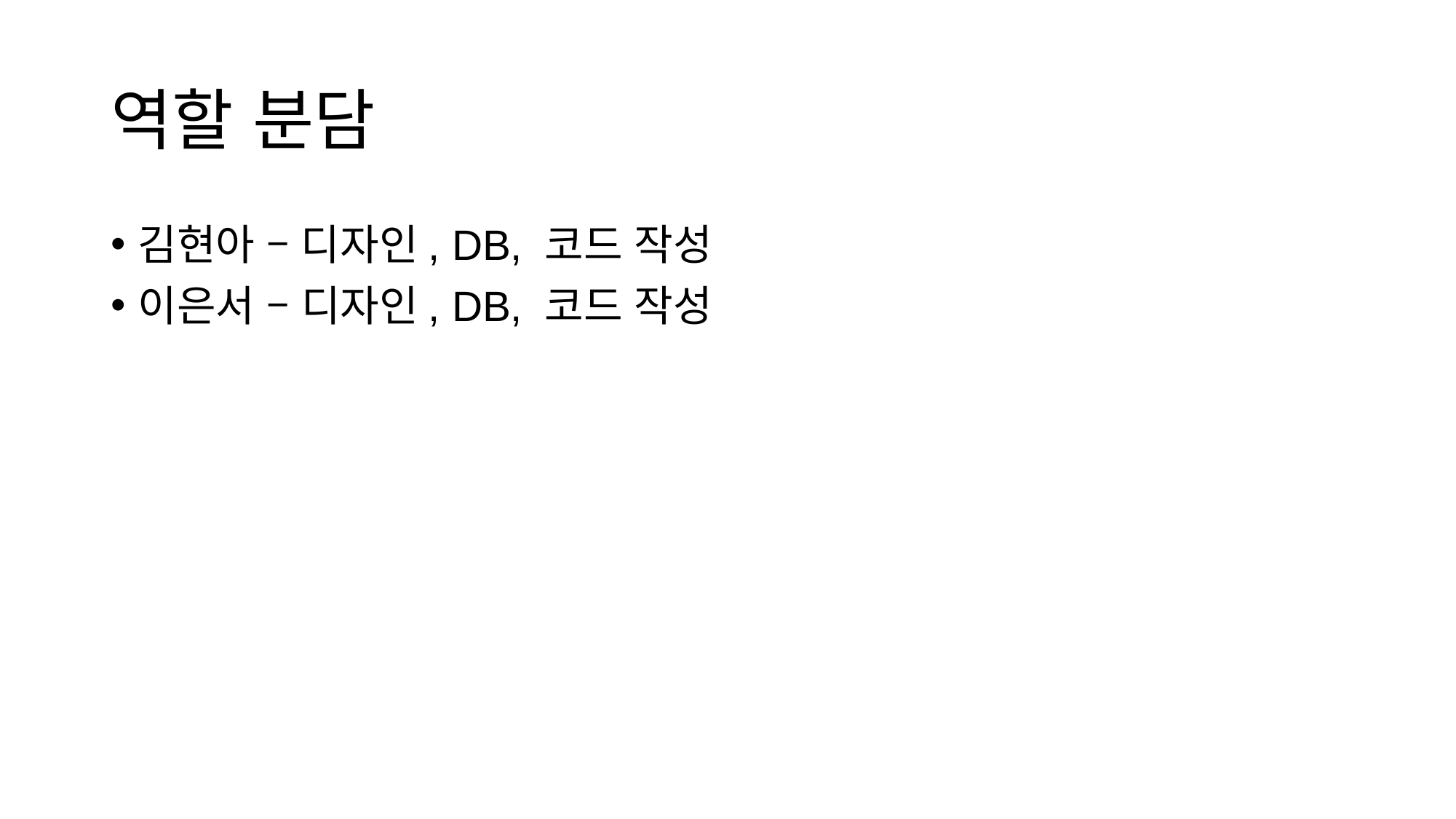

# 역할 분담
김현아 – 디자인, DB, 코드 작성
이은서 – 디자인, DB, 코드 작성